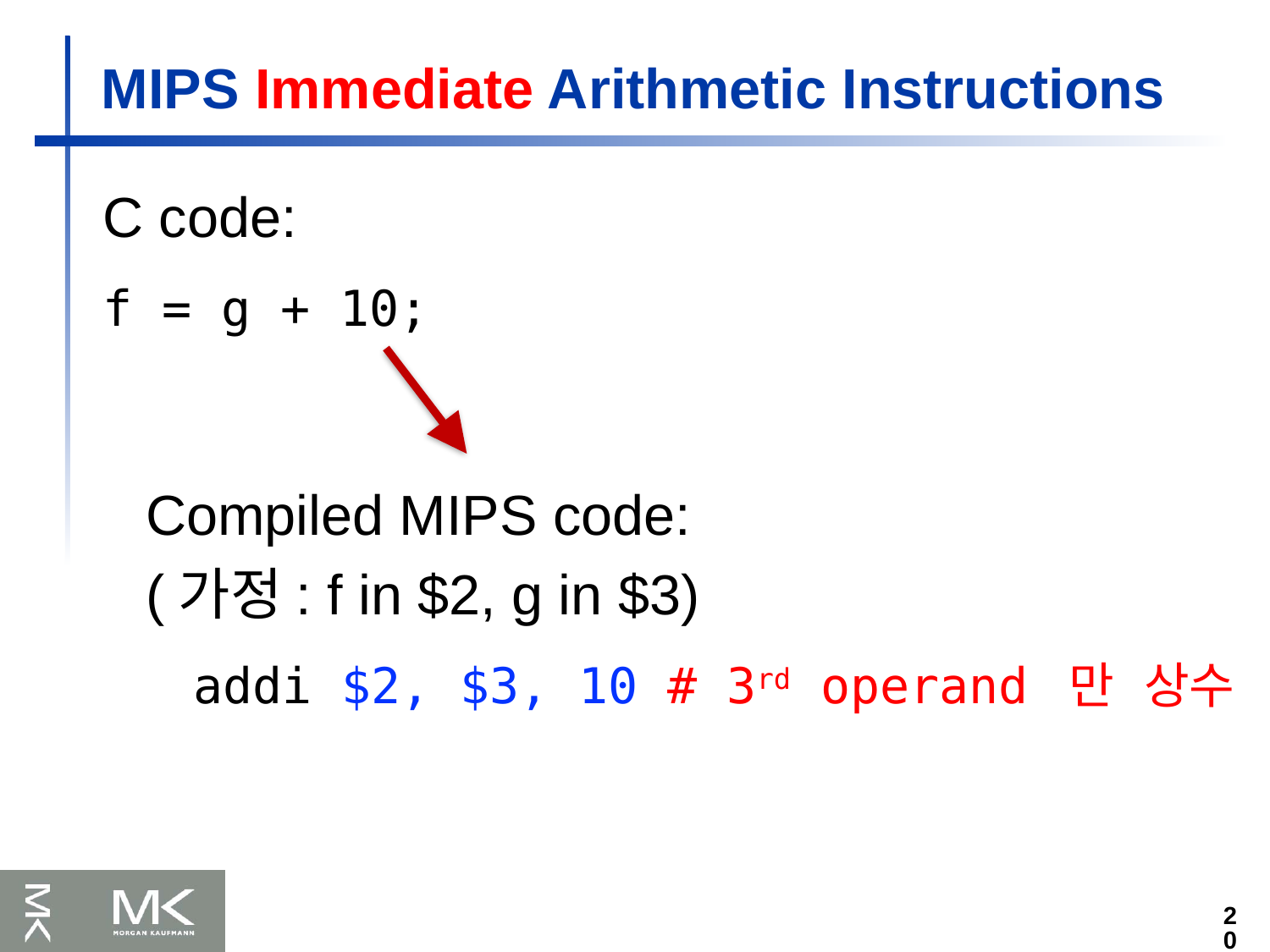

MIPS Immediate Arithmetic Instructions
C code:
f = g + 10;

Compiled MIPS code:
(가정: f in $2, g in $3)
	addi $2, $3, 10 # 3rd operand 만 상수
20